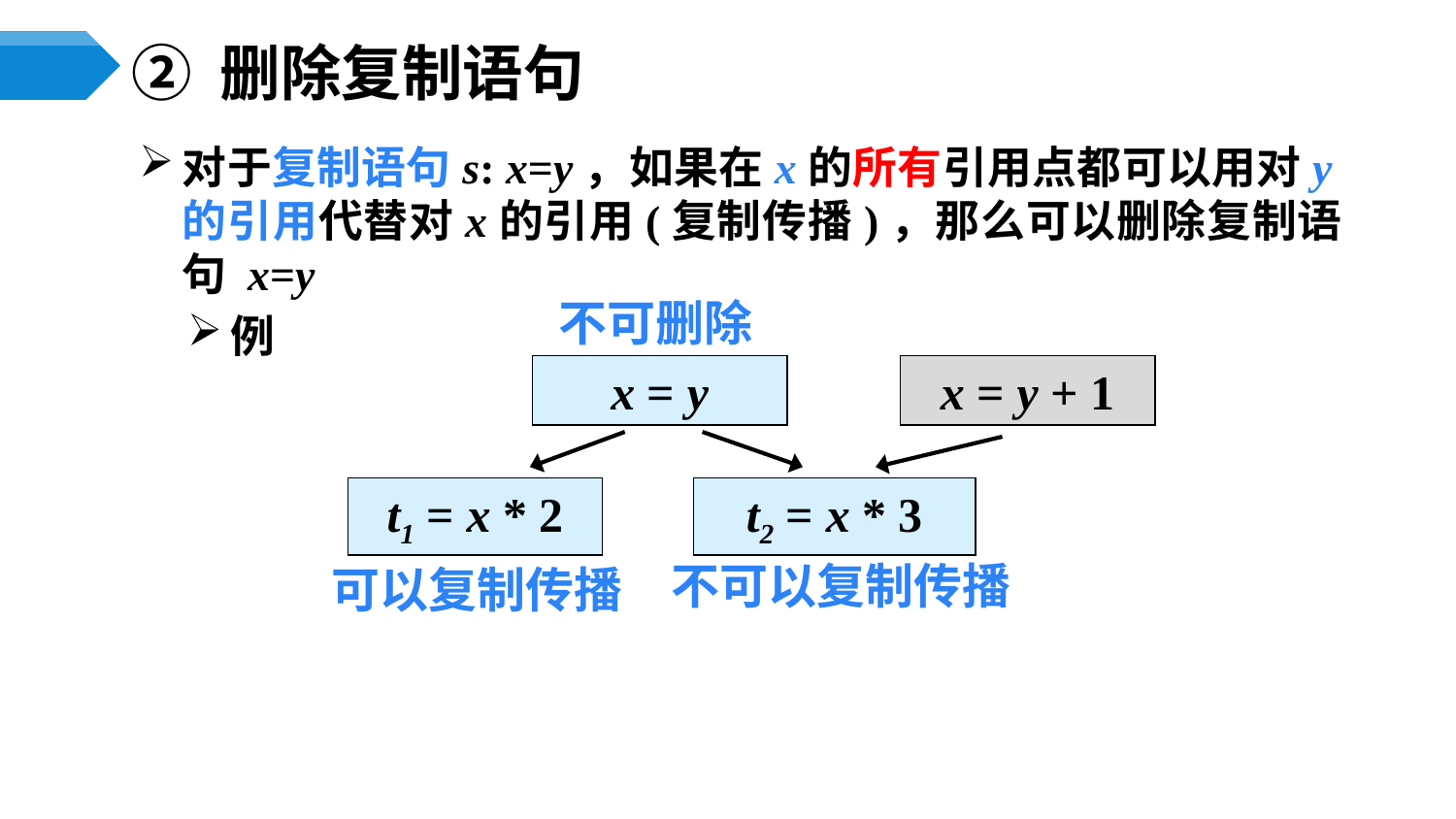

# ② 删除复制语句
对于复制语句s: x=y，如果在x的所有引用点都可以用对y的引用代替对x的引用(复制传播)，那么可以删除复制语句 x=y
例

不可删除
x = y
x = y + 1

t1 = x * 2
t2 = x * 3
不可以复制传播
可以复制传播